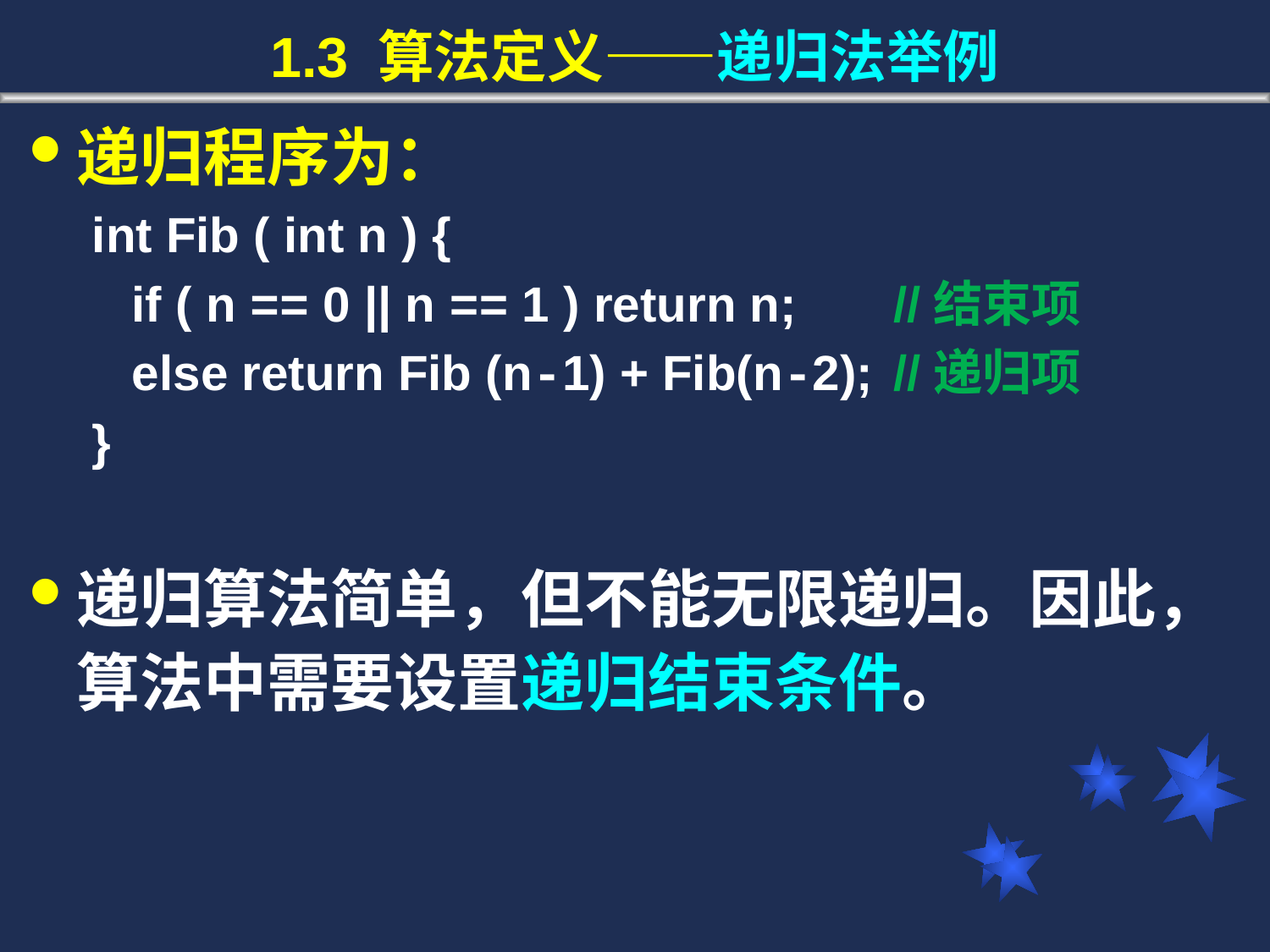

1.3 算法定义——递归法举例
递归程序为：
int Fib ( int n ) {
	if ( n == 0 || n == 1 ) return n;	//结束项
	else return Fib (n-1) + Fib(n-2);	//递归项
}

递归算法简单，但不能无限递归。因此，算法中需要设置递归结束条件。